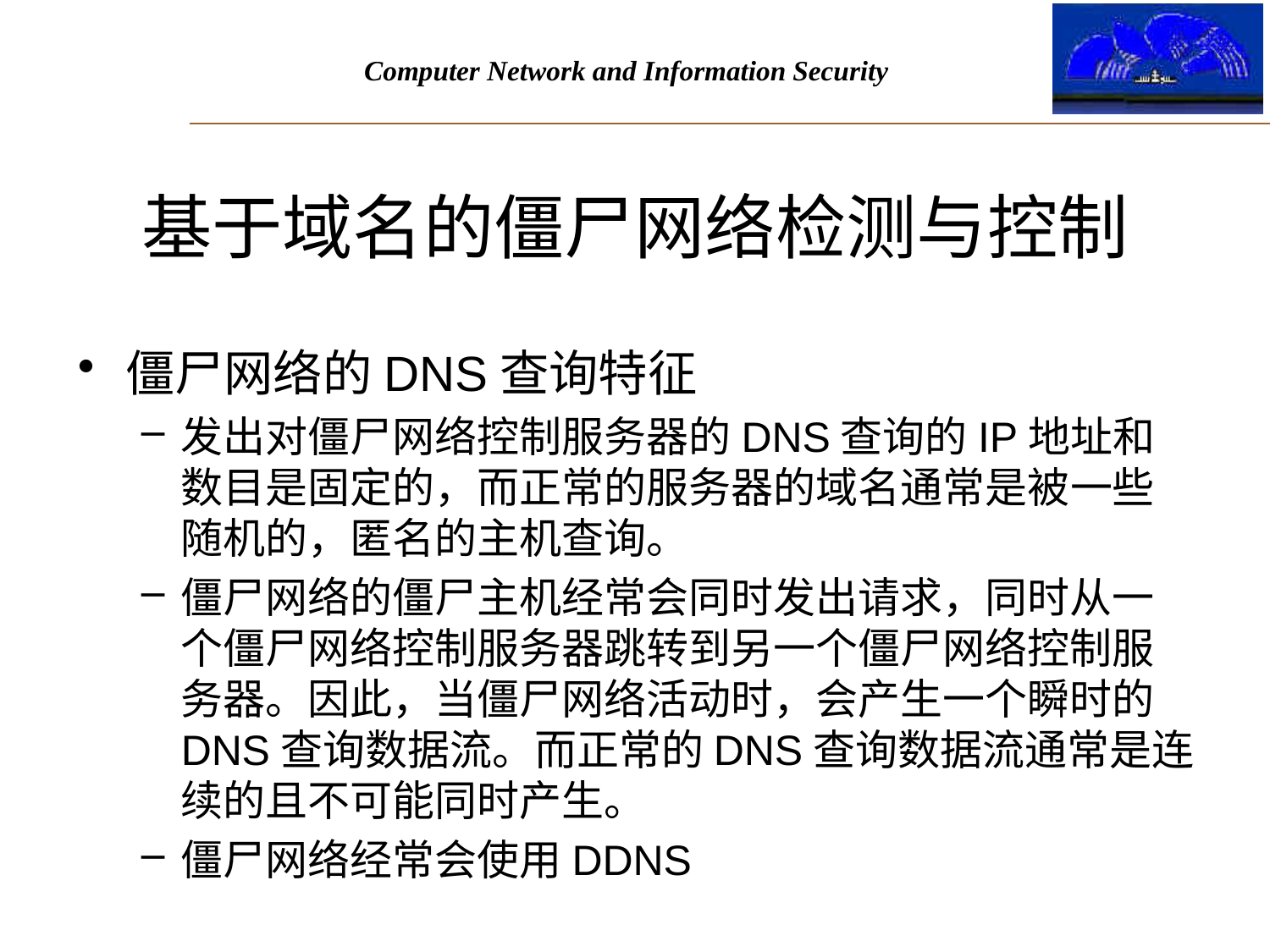

# 基于域名的僵尸网络检测与控制
僵尸网络的DNS查询特征
发出对僵尸网络控制服务器的DNS查询的IP地址和数目是固定的，而正常的服务器的域名通常是被一些随机的，匿名的主机查询。
僵尸网络的僵尸主机经常会同时发出请求，同时从一个僵尸网络控制服务器跳转到另一个僵尸网络控制服务器。因此，当僵尸网络活动时，会产生一个瞬时的DNS查询数据流。而正常的DNS查询数据流通常是连续的且不可能同时产生。
僵尸网络经常会使用DDNS